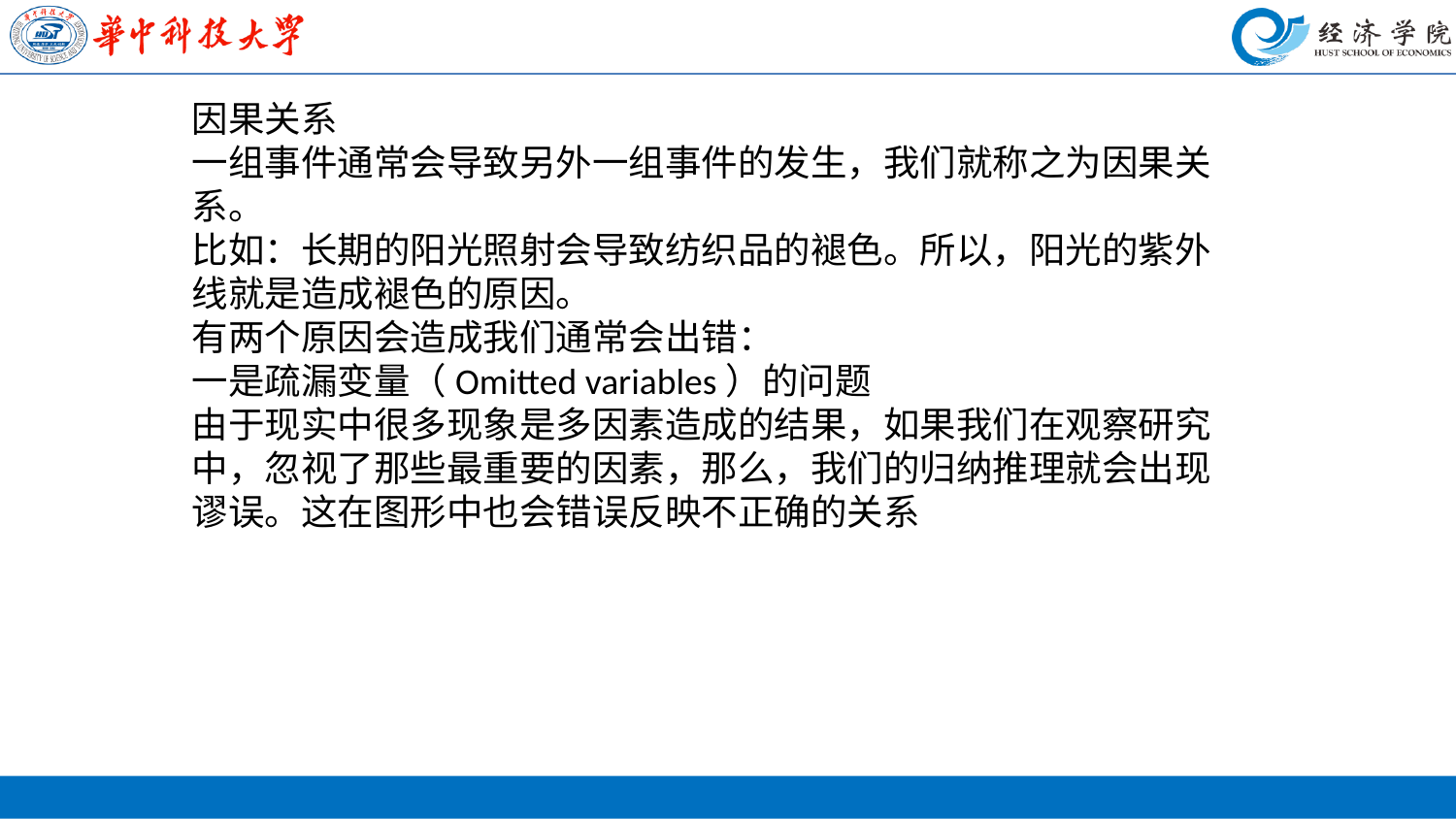

因果关系
一组事件通常会导致另外一组事件的发生，我们就称之为因果关系。
比如：长期的阳光照射会导致纺织品的褪色。所以，阳光的紫外线就是造成褪色的原因。
有两个原因会造成我们通常会出错：
一是疏漏变量（Omitted variables）的问题
由于现实中很多现象是多因素造成的结果，如果我们在观察研究中，忽视了那些最重要的因素，那么，我们的归纳推理就会出现谬误。这在图形中也会错误反映不正确的关系